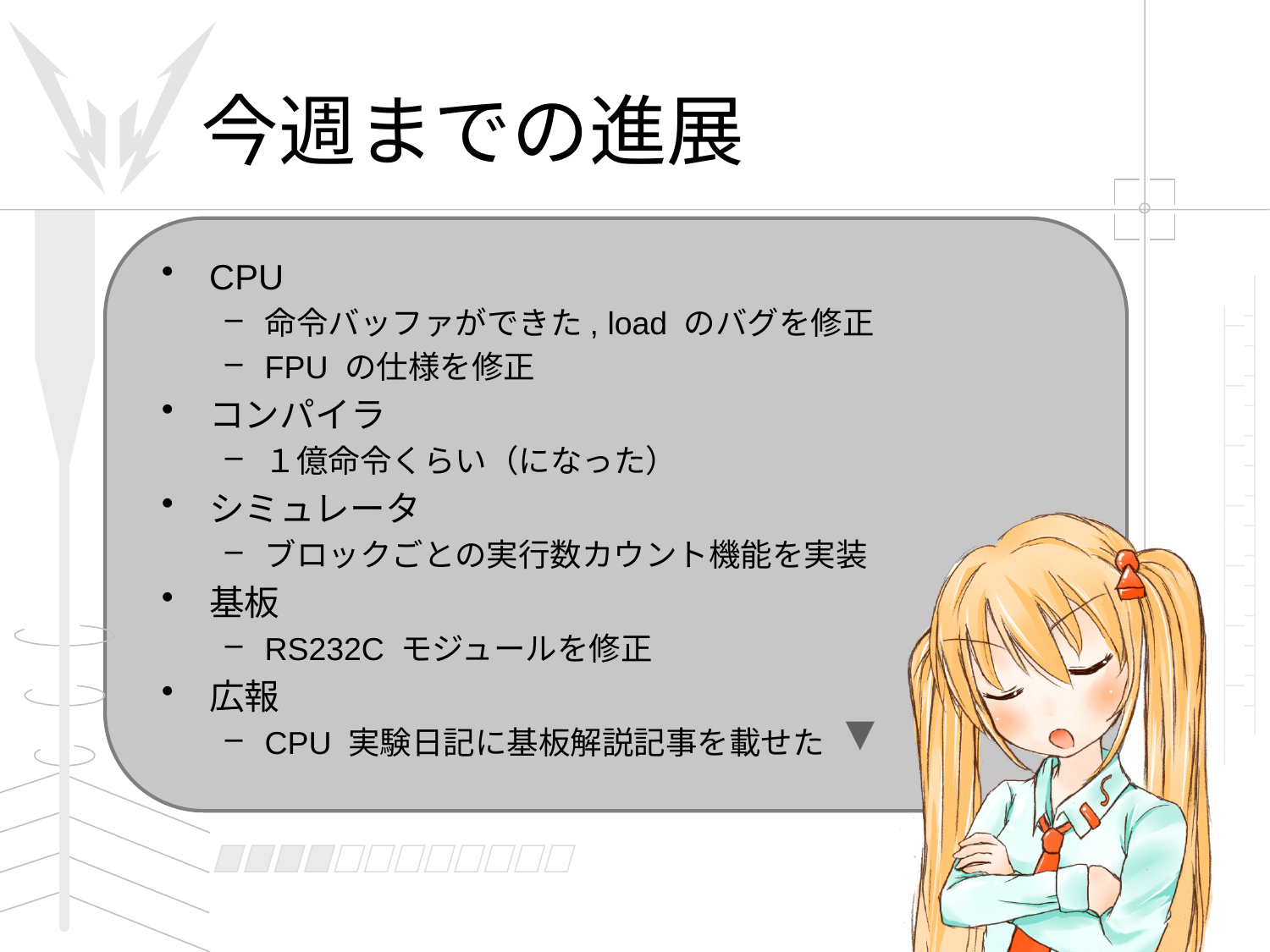

# 今週までの進展
CPU
命令バッファができた, load のバグを修正
FPU の仕様を修正
コンパイラ
１億命令くらい（になった）
シミュレータ
ブロックごとの実行数カウント機能を実装
基板
RS232C モジュールを修正
広報
CPU 実験日記に基板解説記事を載せた